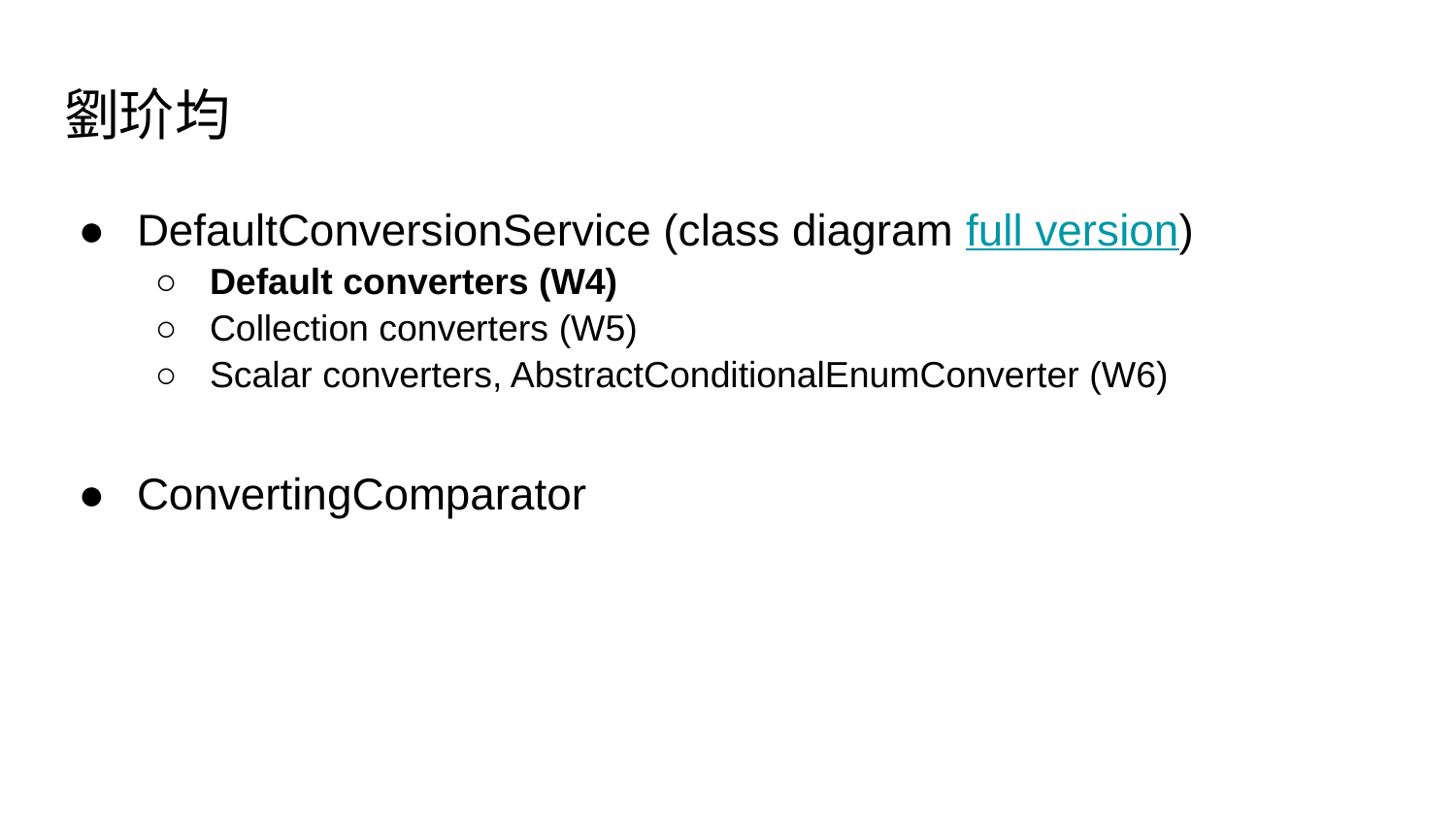

# 劉玠均
DefaultConversionService (class diagram full version)
Default converters (W4)
Collection converters (W5)
Scalar converters, AbstractConditionalEnumConverter (W6)

ConvertingComparator